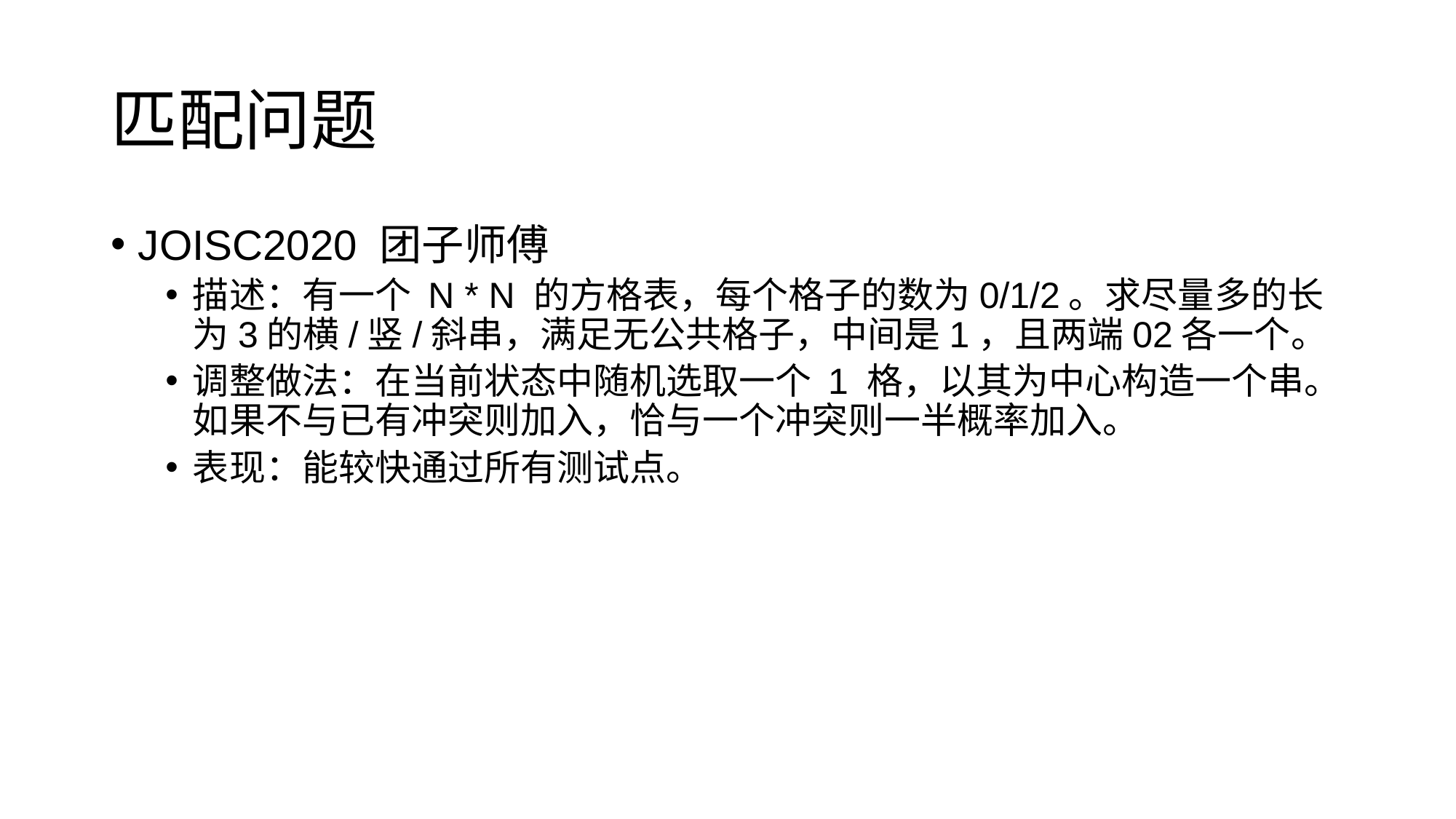

# 匹配问题
JOISC2020 团子师傅
描述：有一个 N * N 的方格表，每个格子的数为0/1/2。求尽量多的长为3的横/竖/斜串，满足无公共格子，中间是1，且两端02各一个。
调整做法：在当前状态中随机选取一个 1 格，以其为中心构造一个串。如果不与已有冲突则加入，恰与一个冲突则一半概率加入。
表现：能较快通过所有测试点。